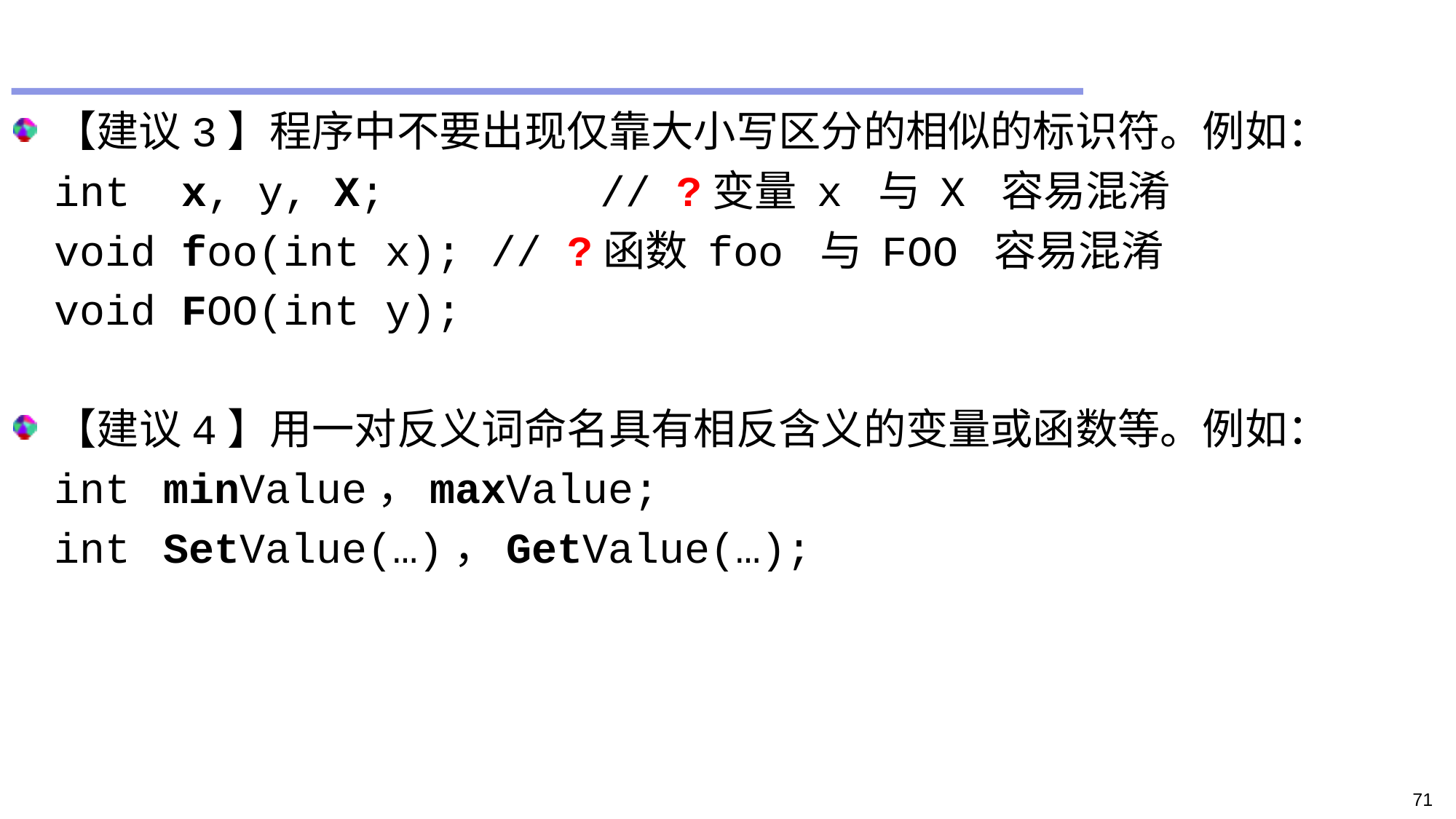

#
【建议3】程序中不要出现仅靠大小写区分的相似的标识符。例如：
	int  x, y, X;		// ?变量 x 与 X 容易混淆
	void foo(int x);	// ?函数 foo 与 FOO 容易混淆
	void FOO(int y);

【建议4】用一对反义词命名具有相反含义的变量或函数等。例如：
	int	minValue，maxValue;
	int	SetValue(…)，GetValue(…);
71